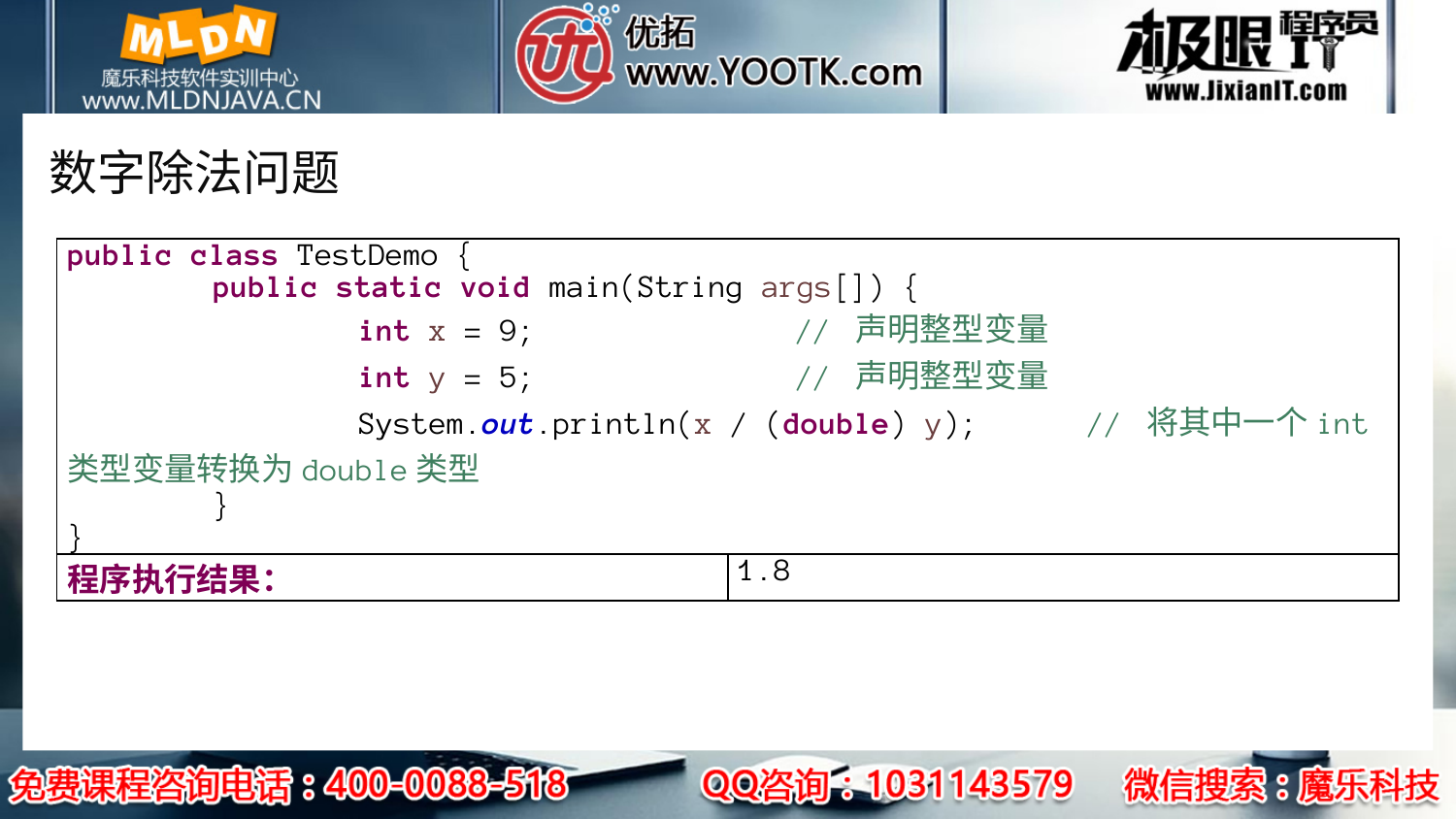

# 数字除法问题
| public class TestDemo { public static void main(String args[]) { int x = 9; // 声明整型变量 int y = 5; // 声明整型变量 System.out.println(x / (double) y); // 将其中一个int类型变量转换为double类型 } } |  |
| --- | --- |
| 程序执行结果： | 1.8 |